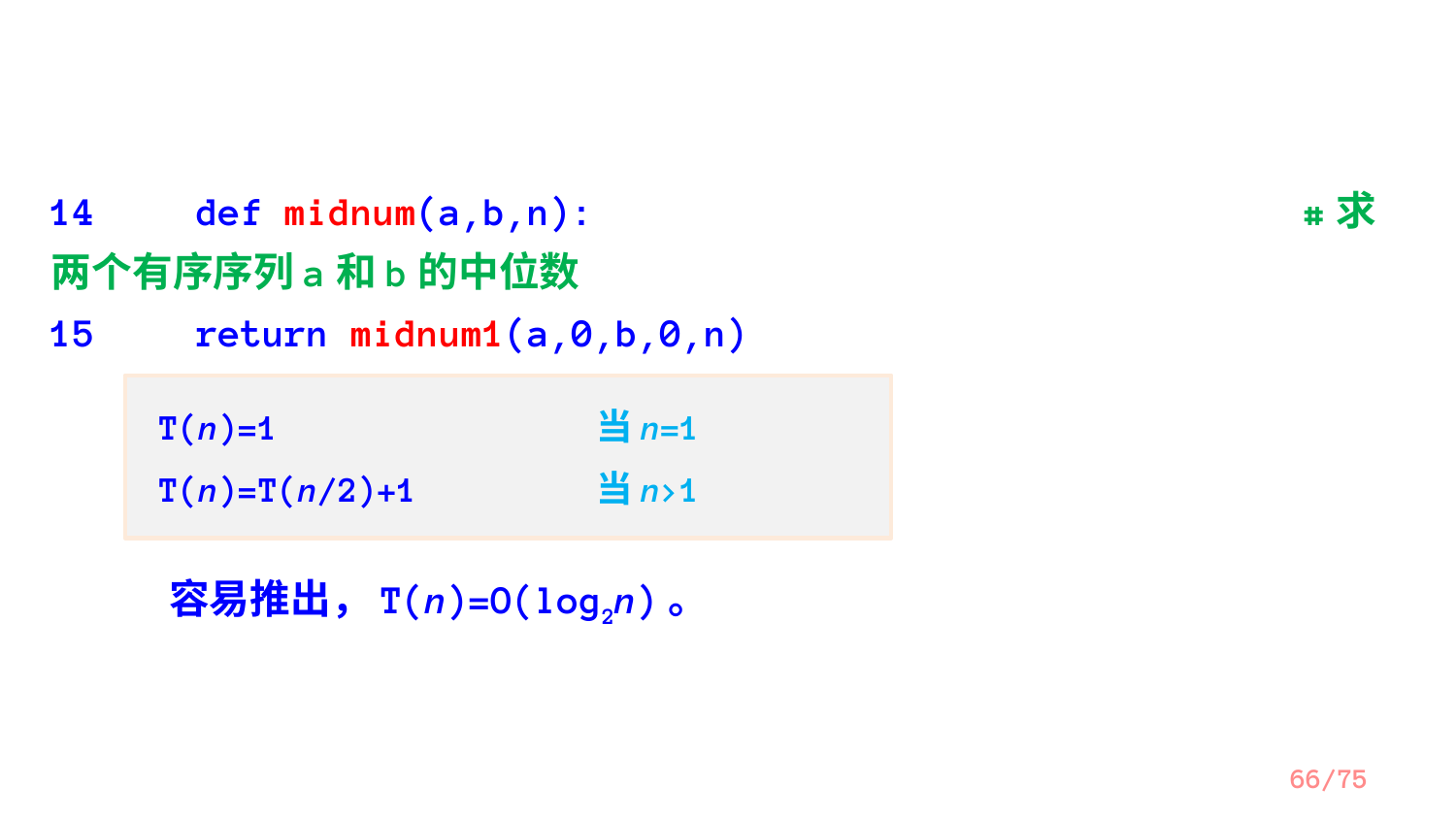

14	def midnum(a,b,n):					    #求两个有序序列a和b的中位数
15  	return midnum1(a,0,b,0,n)
T(n)=1			当n=1
T(n)=T(n/2)+1		当n>1
容易推出，T(n)=O(log2n)。
66/75